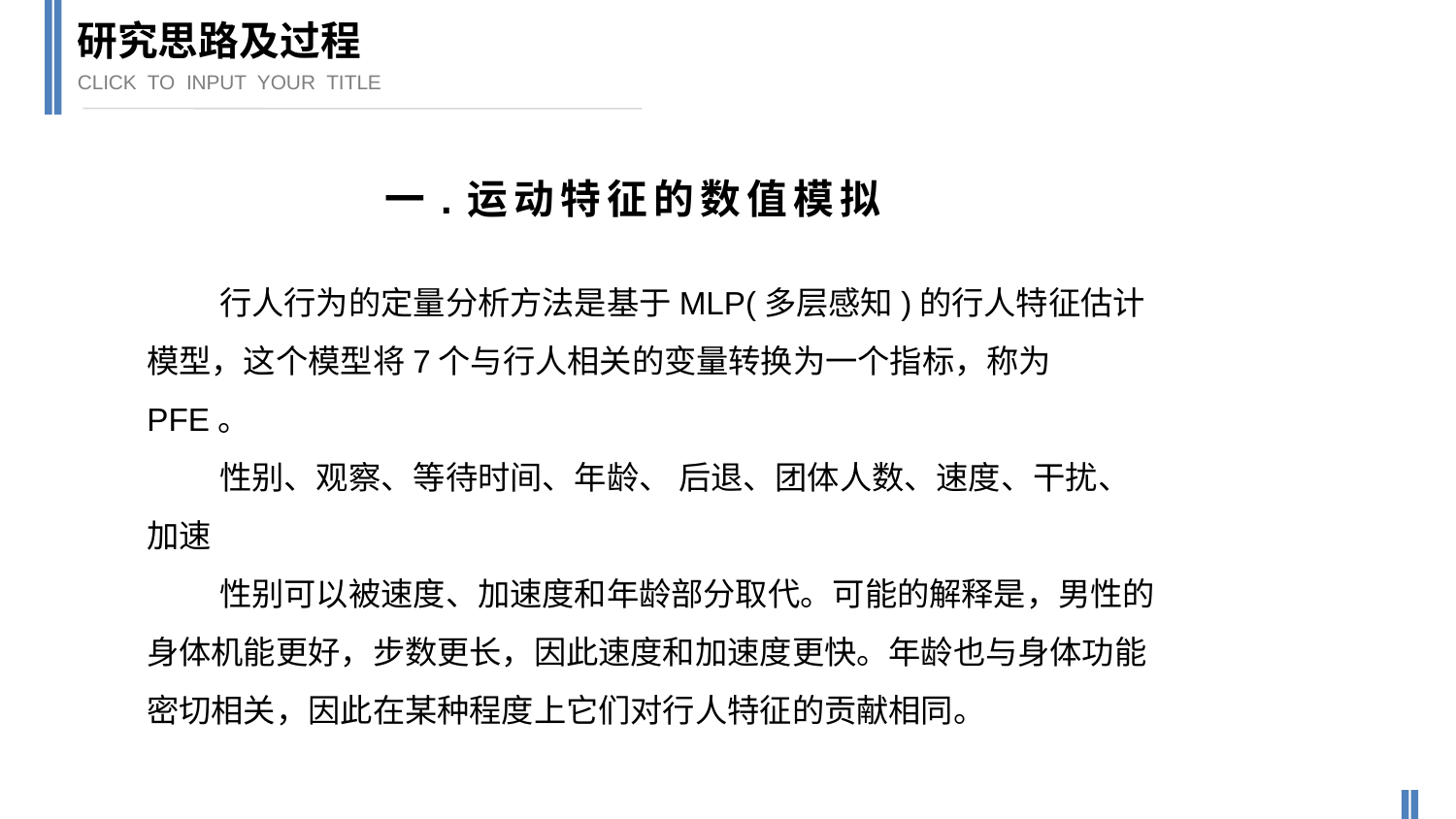

研究思路及过程
CLICK  TO  INPUT  YOUR  TITLE
一.运动特征的数值模拟
行人行为的定量分析方法是基于MLP(多层感知)的行人特征估计模型，这个模型将7个与行人相关的变量转换为一个指标，称为PFE。
性别、观察、等待时间、年龄、 后退、团体人数、速度、干扰、 加速
性别可以被速度、加速度和年龄部分取代。可能的解释是，男性的身体机能更好，步数更长，因此速度和加速度更快。年龄也与身体功能密切相关，因此在某种程度上它们对行人特征的贡献相同。